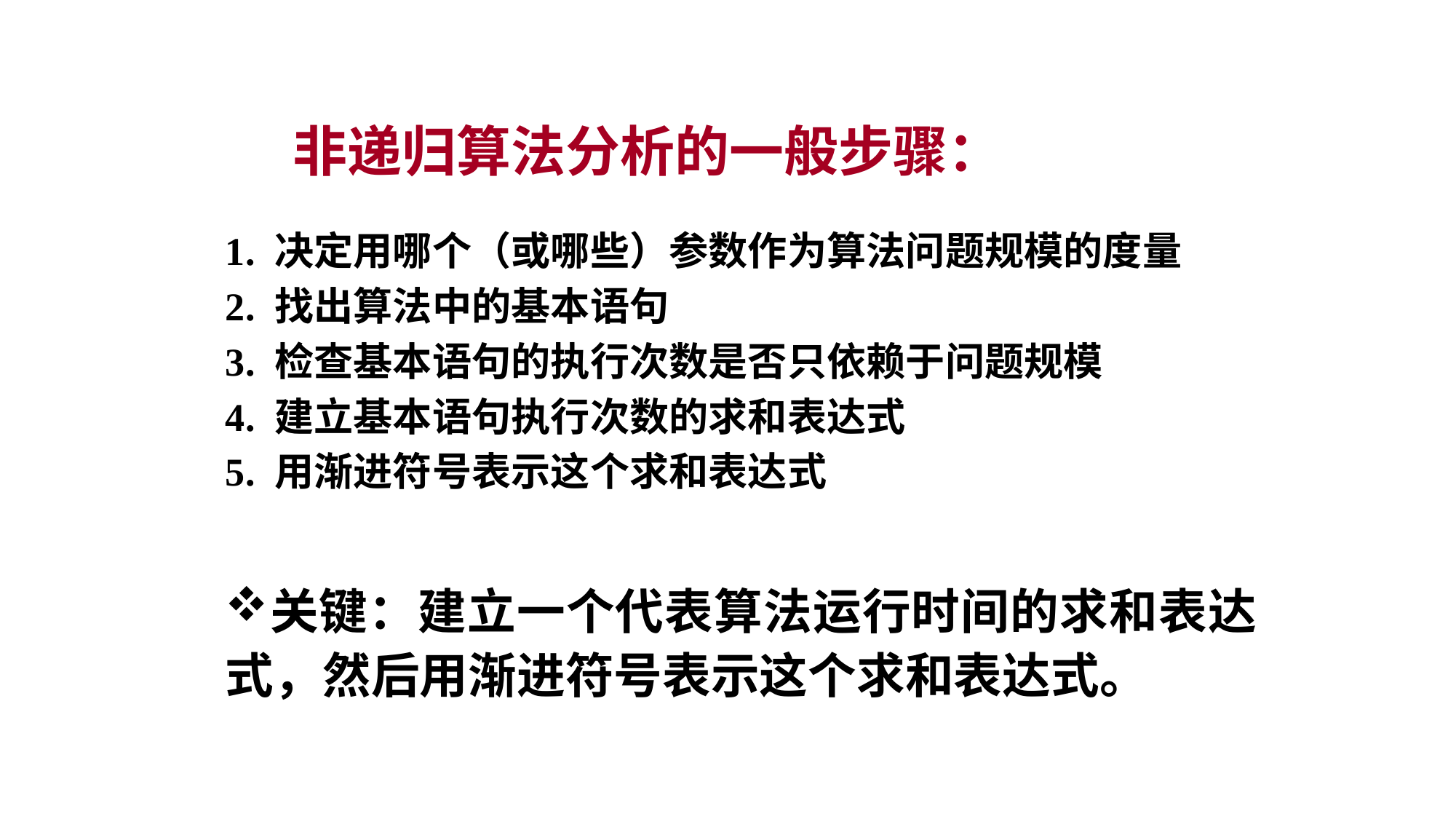

非递归算法分析的一般步骤：
1. 决定用哪个（或哪些）参数作为算法问题规模的度量
2. 找出算法中的基本语句
3. 检查基本语句的执行次数是否只依赖于问题规模
4. 建立基本语句执行次数的求和表达式
5. 用渐进符号表示这个求和表达式

关键：建立一个代表算法运行时间的求和表达式，然后用渐进符号表示这个求和表达式。